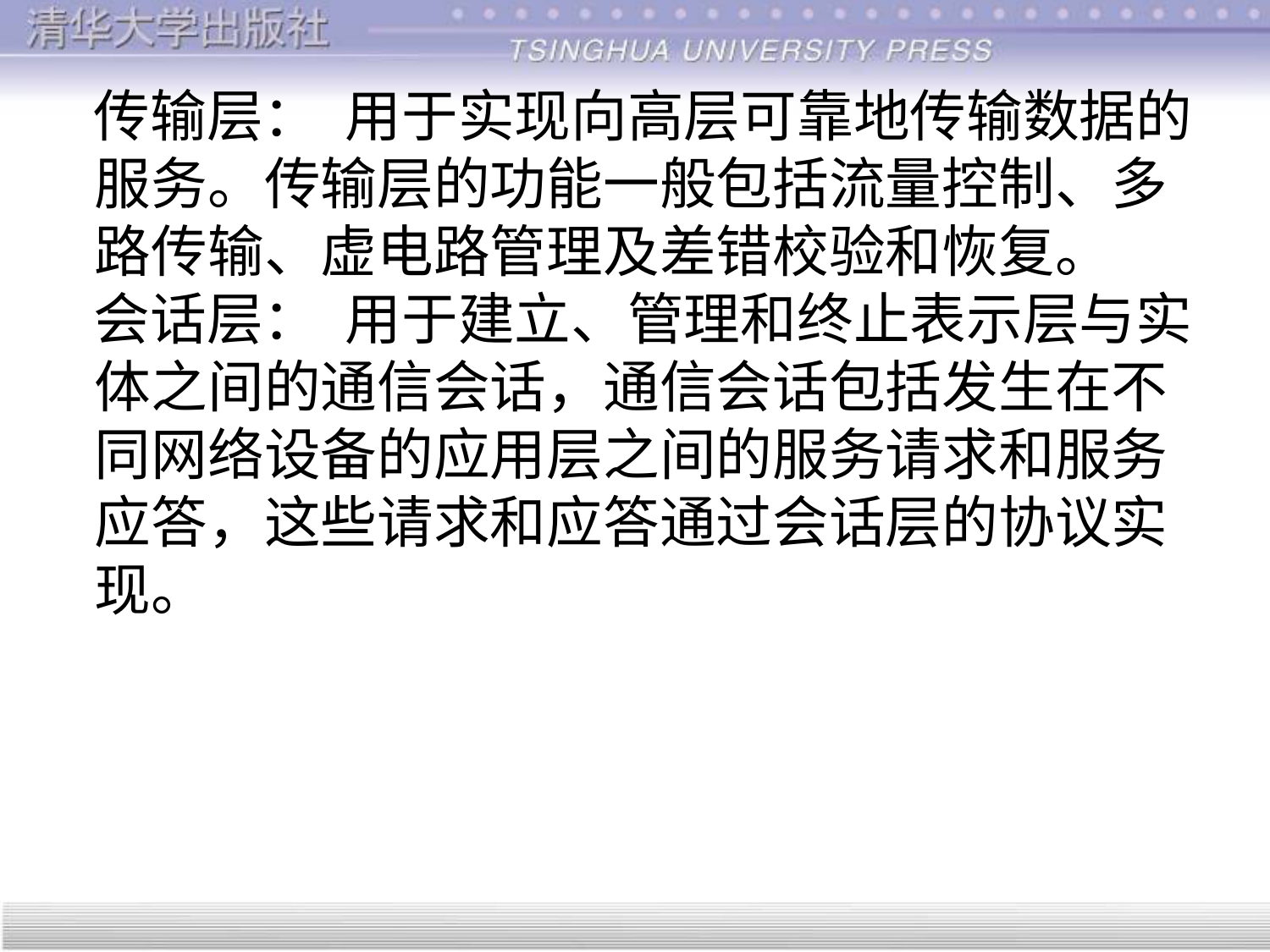

传输层：  用于实现向高层可靠地传输数据的服务。传输层的功能一般包括流量控制、多路传输、虚电路管理及差错校验和恢复。
会话层：  用于建立、管理和终止表示层与实体之间的通信会话，通信会话包括发生在不同网络设备的应用层之间的服务请求和服务应答，这些请求和应答通过会话层的协议实现。